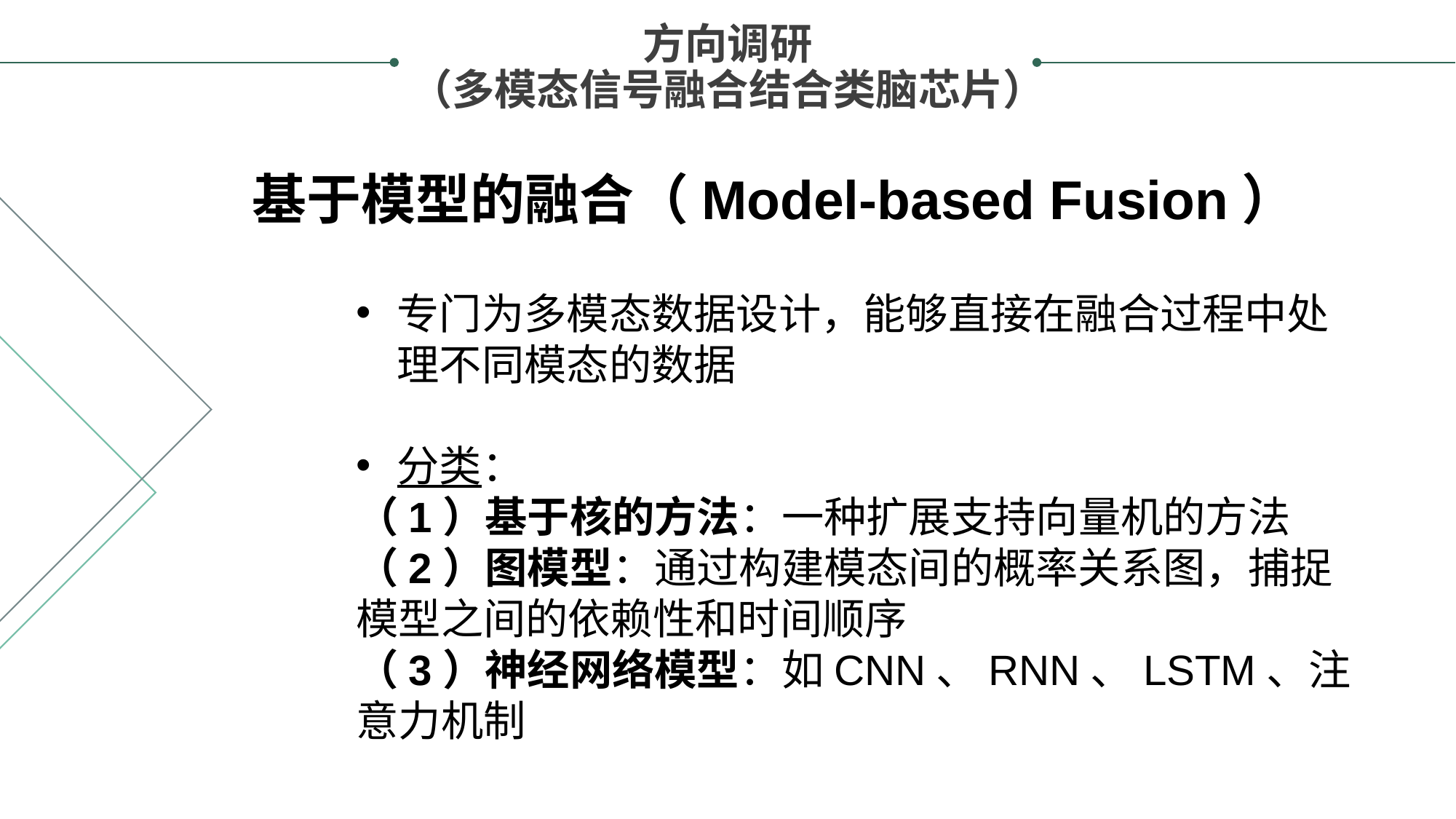

方向调研
（多模态信号融合结合类脑芯片）
基于模型的融合（Model-based Fusion）

专门为多模态数据设计，能够直接在融合过程中处理不同模态的数据

分类：
（1）基于核的方法：一种扩展支持向量机的方法
（2）图模型：通过构建模态间的概率关系图，捕捉模型之间的依赖性和时间顺序
（3）神经网络模型：如CNN、RNN、LSTM、注意力机制